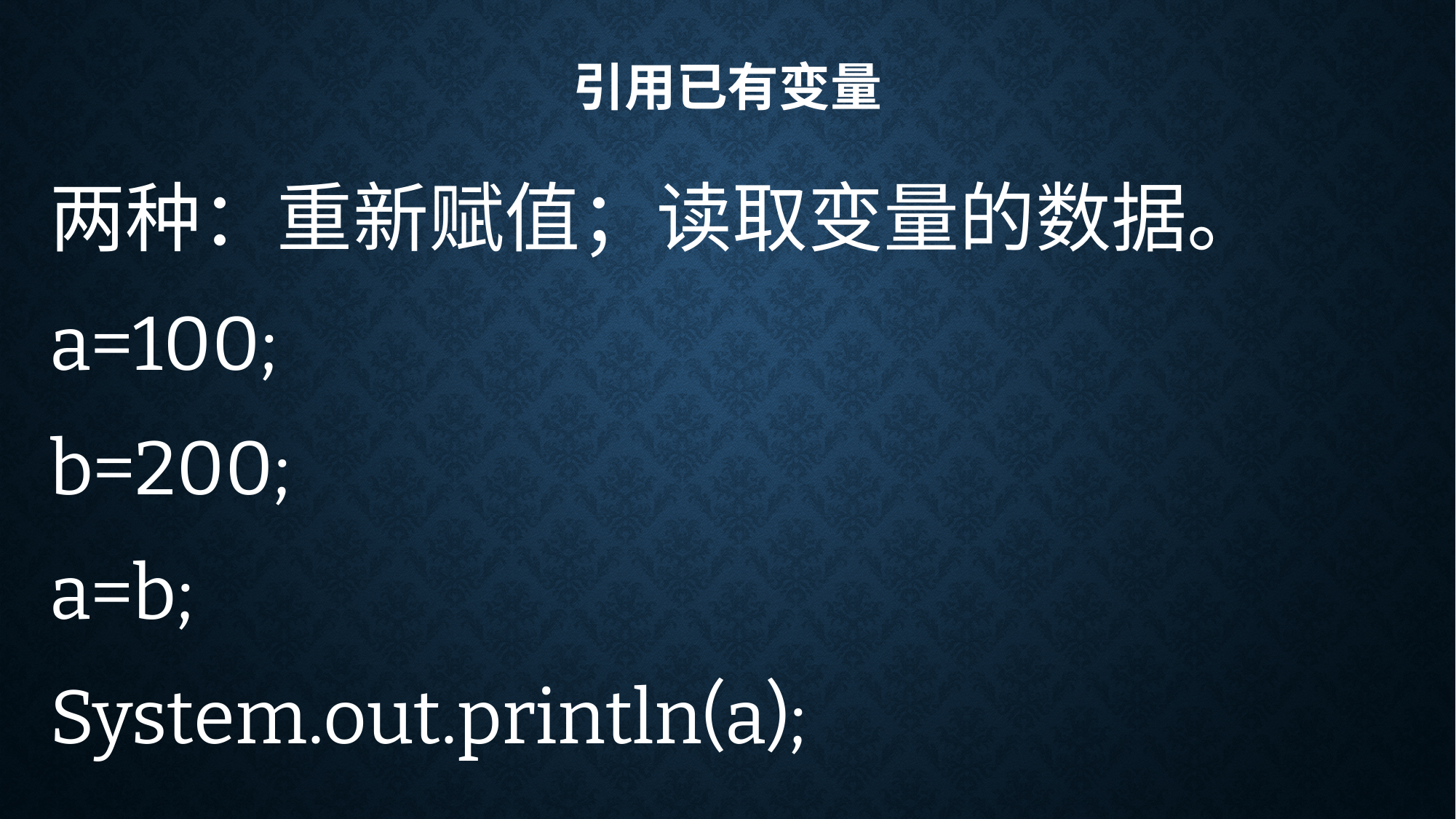

# 引用已有变量
两种：重新赋值；读取变量的数据。
a=100;
b=200;
a=b;
System.out.println(a);